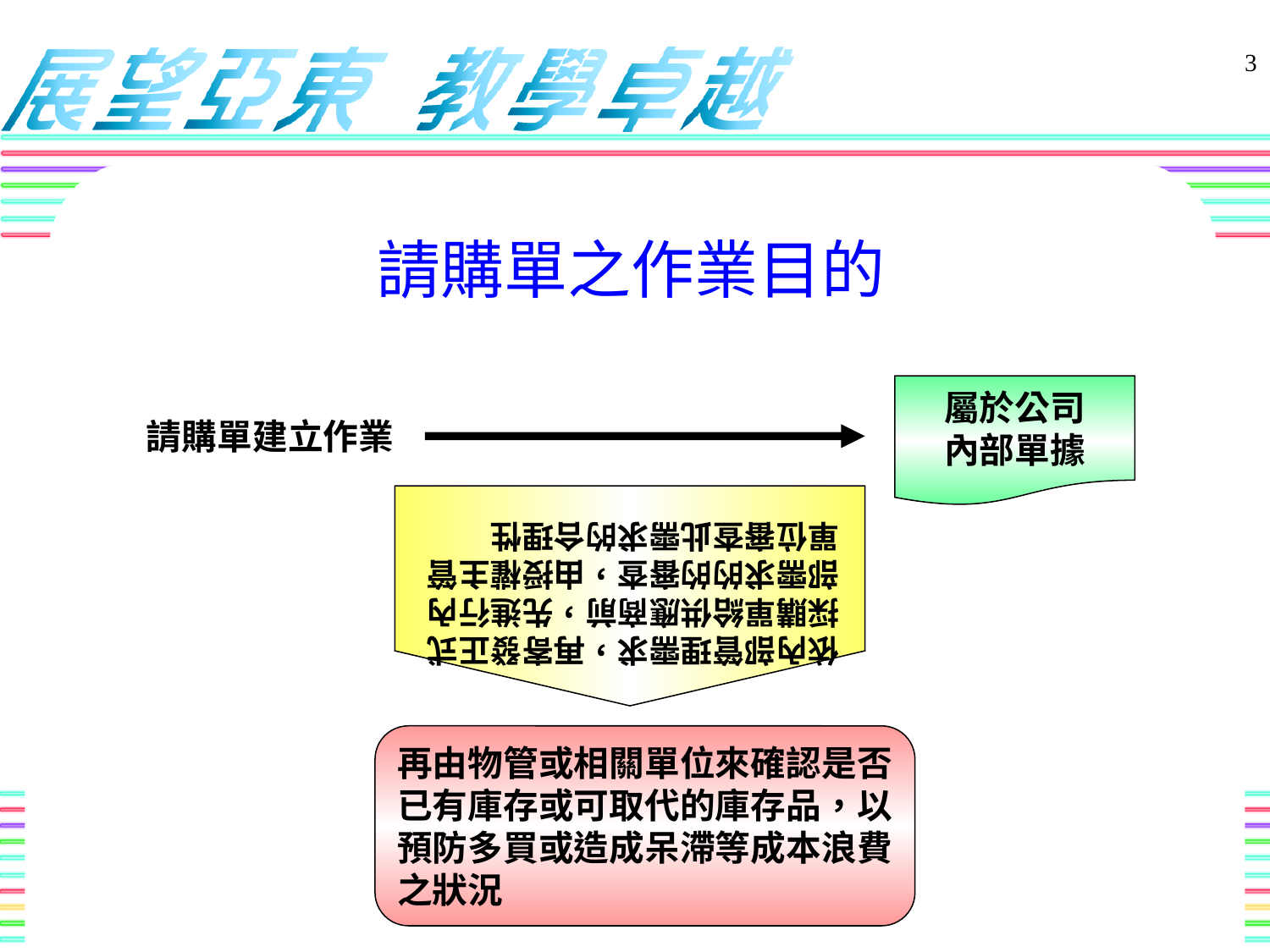

3
# 請購單之作業目的

依內部管理需求，再寄發正式採購單給供應商前，先進行內部需求的的審查，由授權主管單位審查此需求的合理性
屬於公司
內部單據
請購單建立作業

再由物管或相關單位來確認是否已有庫存或可取代的庫存品，以預防多買或造成呆滯等成本浪費之狀況